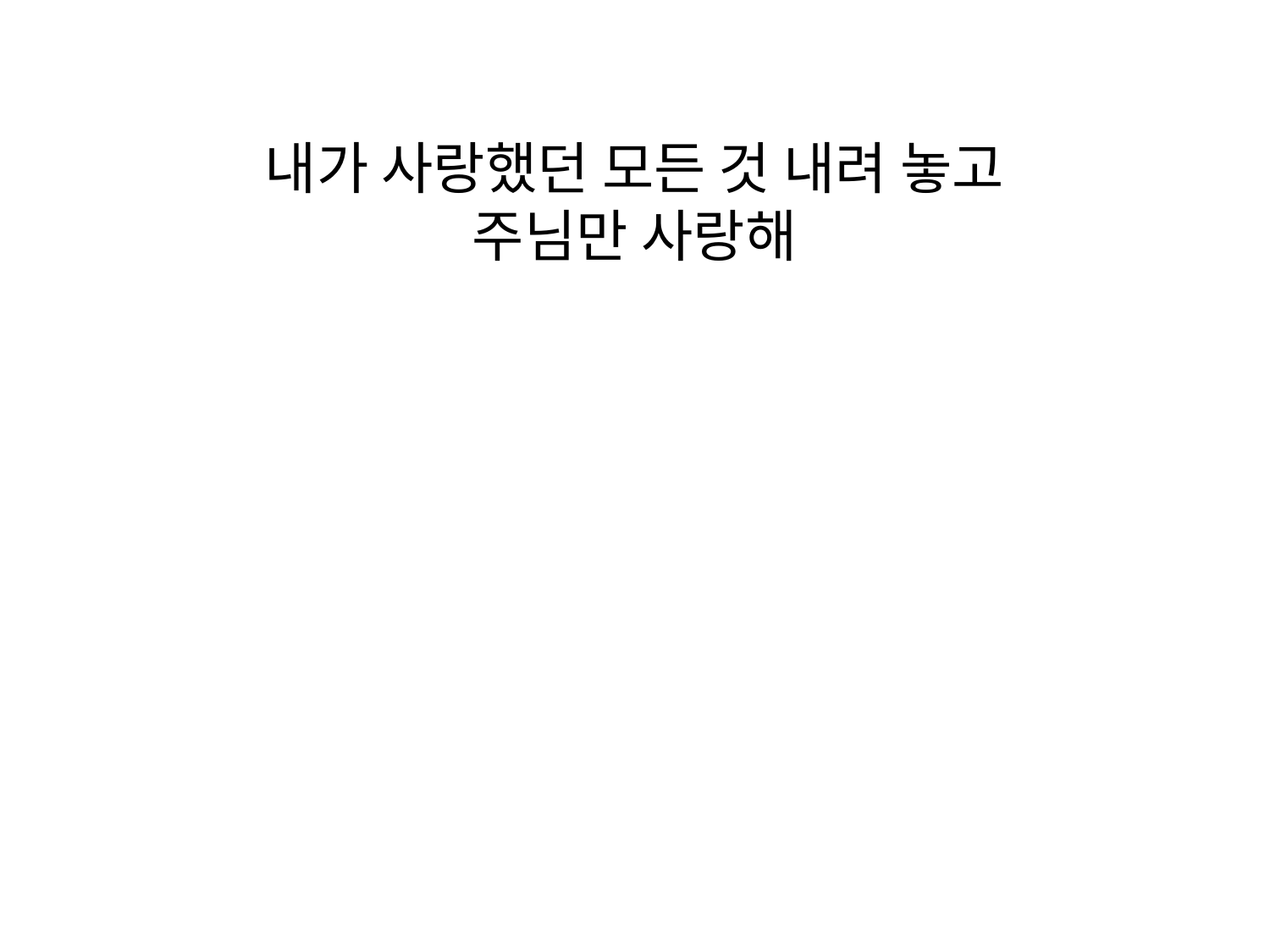

#
내가 사랑했던 모든 것 내려 놓고
주님만 사랑해